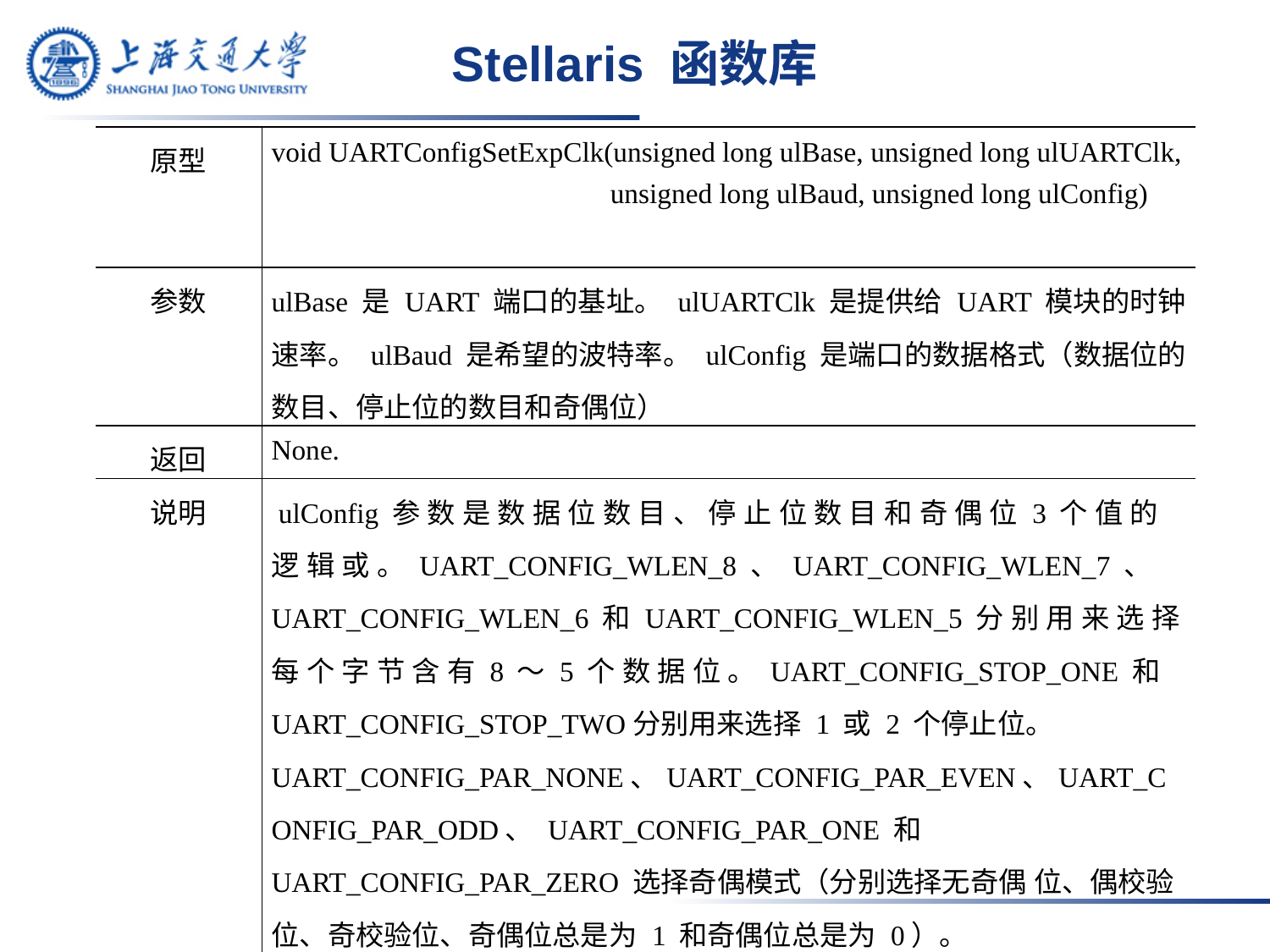

# Stellaris 函数库
| 原型 | void UARTConfigSetExpClk(unsigned long ulBase, unsigned long ulUARTClk, unsigned long ulBaud, unsigned long ulConfig) |
| --- | --- |
| 参数 | ulBase 是 UART 端口的基址。 ulUARTClk 是提供给 UART 模块的时钟速率。 ulBaud 是希望的波特率。 ulConfig 是端口的数据格式（数据位的数目、停止位的数目和奇偶位） |
| 返回 | None. |
| 说明 | ulConfig 参 数 是 数 据 位 数 目 、 停 止 位 数 目 和 奇 偶 位 3 个 值 的 逻 辑 或 。 UART\_CONFIG\_WLEN\_8 、 UART\_CONFIG\_WLEN\_7 、 UART\_CONFIG\_WLEN\_6 和 UART\_CONFIG\_WLEN\_5 分 别 用 来 选 择 每 个 字 节 含 有 8 ～ 5 个 数 据 位 。 UART\_CONFIG\_STOP\_ONE 和UART\_CONFIG\_STOP\_TWO分别用来选择 1 或 2 个停止位。 UART\_CONFIG\_PAR\_NONE、UART\_CONFIG\_PAR\_EVEN、UART\_CONFIG\_PAR\_ODD、 UART\_CONFIG\_PAR\_ONE 和 UART\_CONFIG\_PAR\_ZERO 选择奇偶模式（分别选择无奇偶 位、偶校验位、奇校验位、奇偶位总是为 1 和奇偶位总是为 0）。 |
| 功能 | 设置一个 UART 的配置。 |